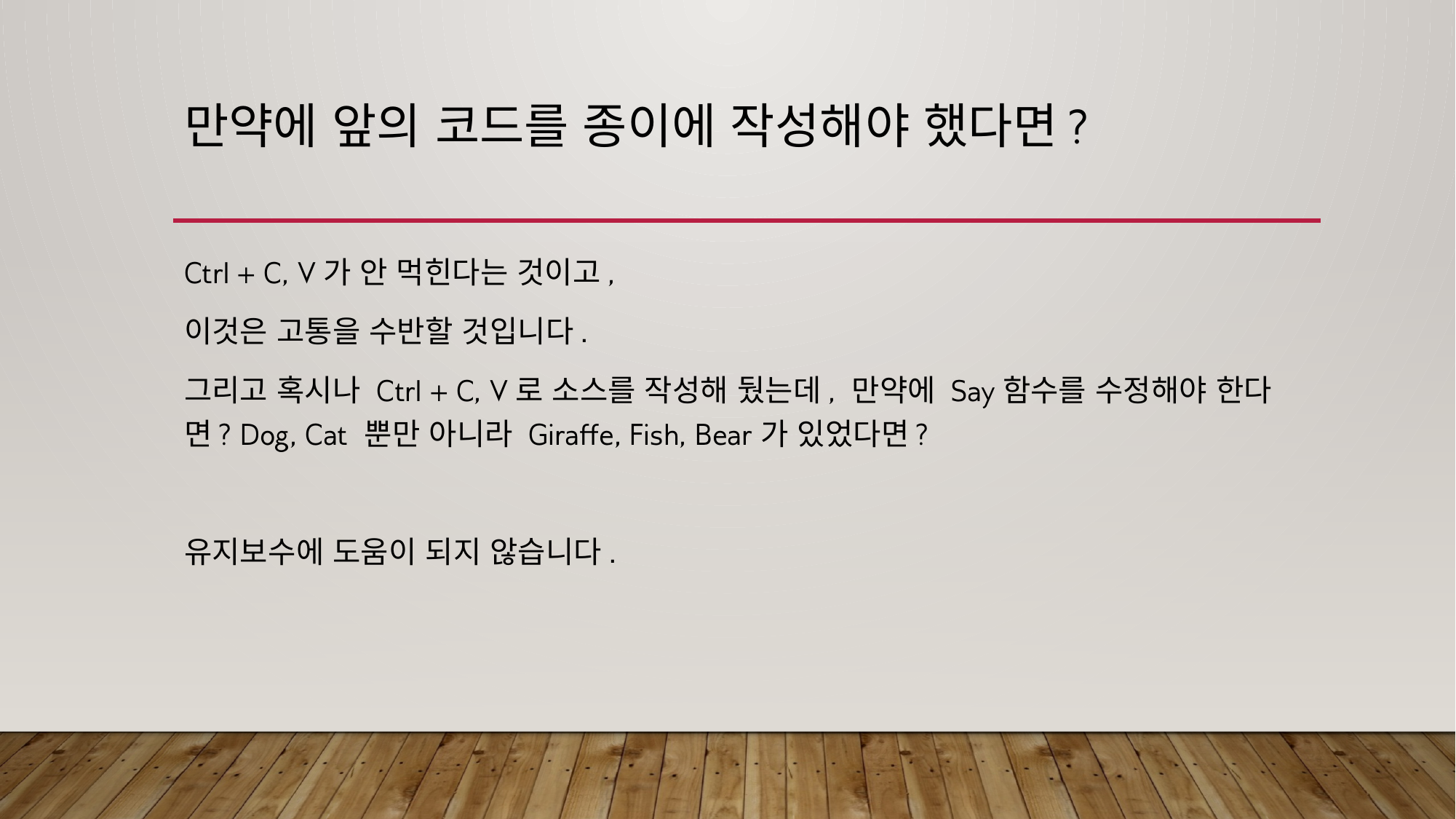

# 만약에 앞의 코드를 종이에 작성해야 했다면?
Ctrl + C, V가 안 먹힌다는 것이고,
이것은 고통을 수반할 것입니다.
그리고 혹시나 Ctrl + C, V로 소스를 작성해 뒀는데, 만약에 Say함수를 수정해야 한다면? Dog, Cat 뿐만 아니라 Giraffe, Fish, Bear가 있었다면?

유지보수에 도움이 되지 않습니다.